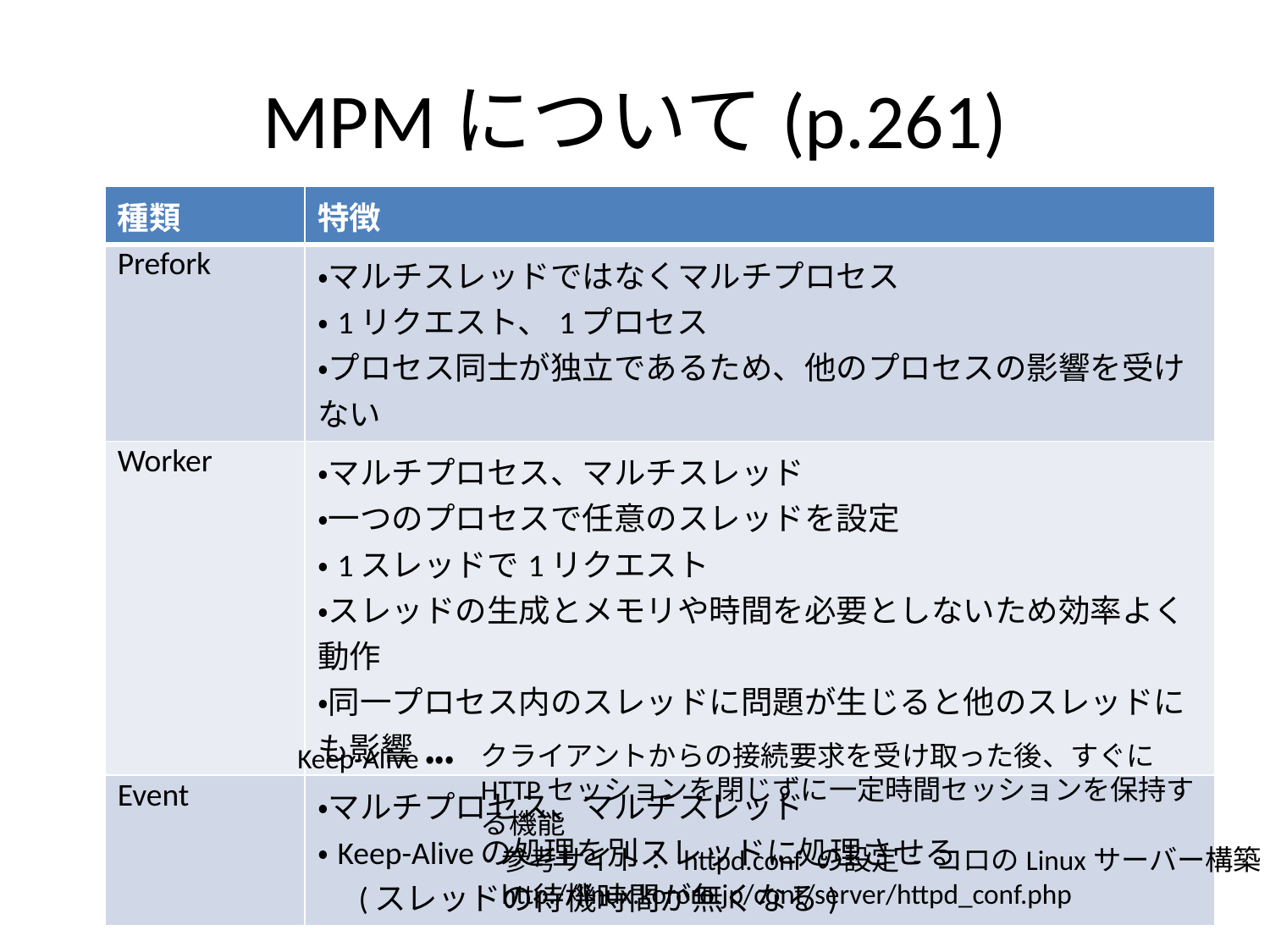

# MPMについて(p.261)
| 種類 | 特徴 |
| --- | --- |
| Prefork | ・マルチスレッドではなくマルチプロセス ・1リクエスト、1プロセス ・プロセス同士が独立であるため、他のプロセスの影響を受けない |
| Worker | ・マルチプロセス、マルチスレッド ・一つのプロセスで任意のスレッドを設定 ・1スレッドで1リクエスト ・スレッドの生成とメモリや時間を必要としないため効率よく動作 ・同一プロセス内のスレッドに問題が生じると他のスレッドにも影響 |
| Event | ・マルチプロセス、マルチスレッド ・Keep-Aliveの処理を別スレッドに処理させる 　(スレッドの待機時間が無くなる) |
クライアントからの接続要求を受け取った後、すぐに
HTTPセッションを閉じずに一定時間セッションを保持する機能
Keep-Alive・・・
参考サイト： httpd.conf の設定 - コロのLinuxサーバー構築
http://linux.kororo.jp/cont/server/httpd_conf.php